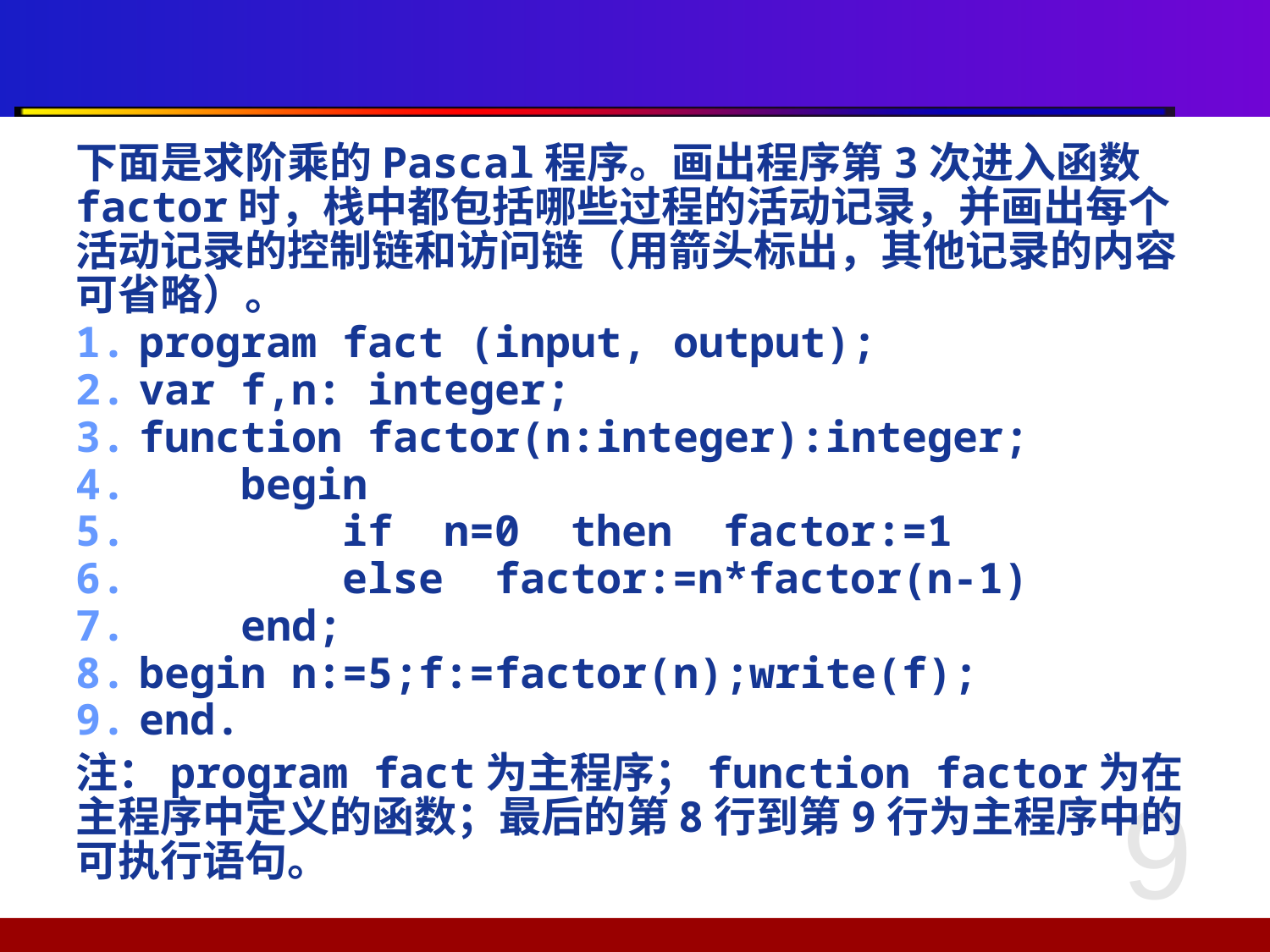

#
下面是求阶乘的Pascal程序。画出程序第3次进入函数factor时，栈中都包括哪些过程的活动记录，并画出每个活动记录的控制链和访问链（用箭头标出，其他记录的内容可省略）。
program fact (input, output);
var f,n: integer;
function factor(n:integer):integer;
    begin
        if  n=0  then  factor:=1
        else  factor:=n*factor(n-1)
    end;
begin n:=5;f:=factor(n);write(f);
end.
注：program fact为主程序；function factor为在主程序中定义的函数；最后的第8行到第9行为主程序中的可执行语句。

9